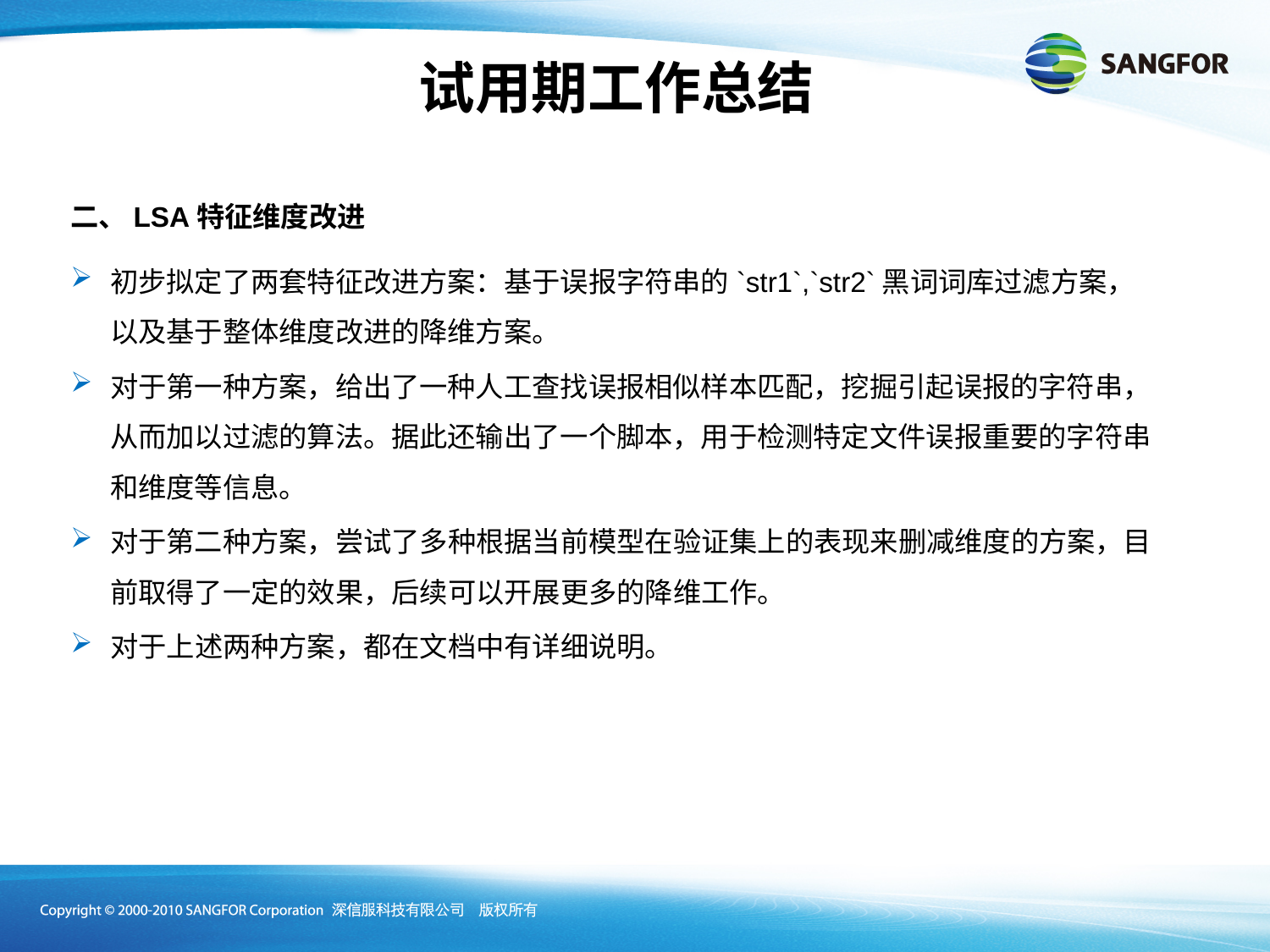

试用期工作总结
二、LSA特征维度改进
初步拟定了两套特征改进方案：基于误报字符串的`str1`,`str2`黑词词库过滤方案，以及基于整体维度改进的降维方案。
对于第一种方案，给出了一种人工查找误报相似样本匹配，挖掘引起误报的字符串，从而加以过滤的算法。据此还输出了一个脚本，用于检测特定文件误报重要的字符串和维度等信息。
对于第二种方案，尝试了多种根据当前模型在验证集上的表现来删减维度的方案，目前取得了一定的效果，后续可以开展更多的降维工作。
对于上述两种方案，都在文档中有详细说明。